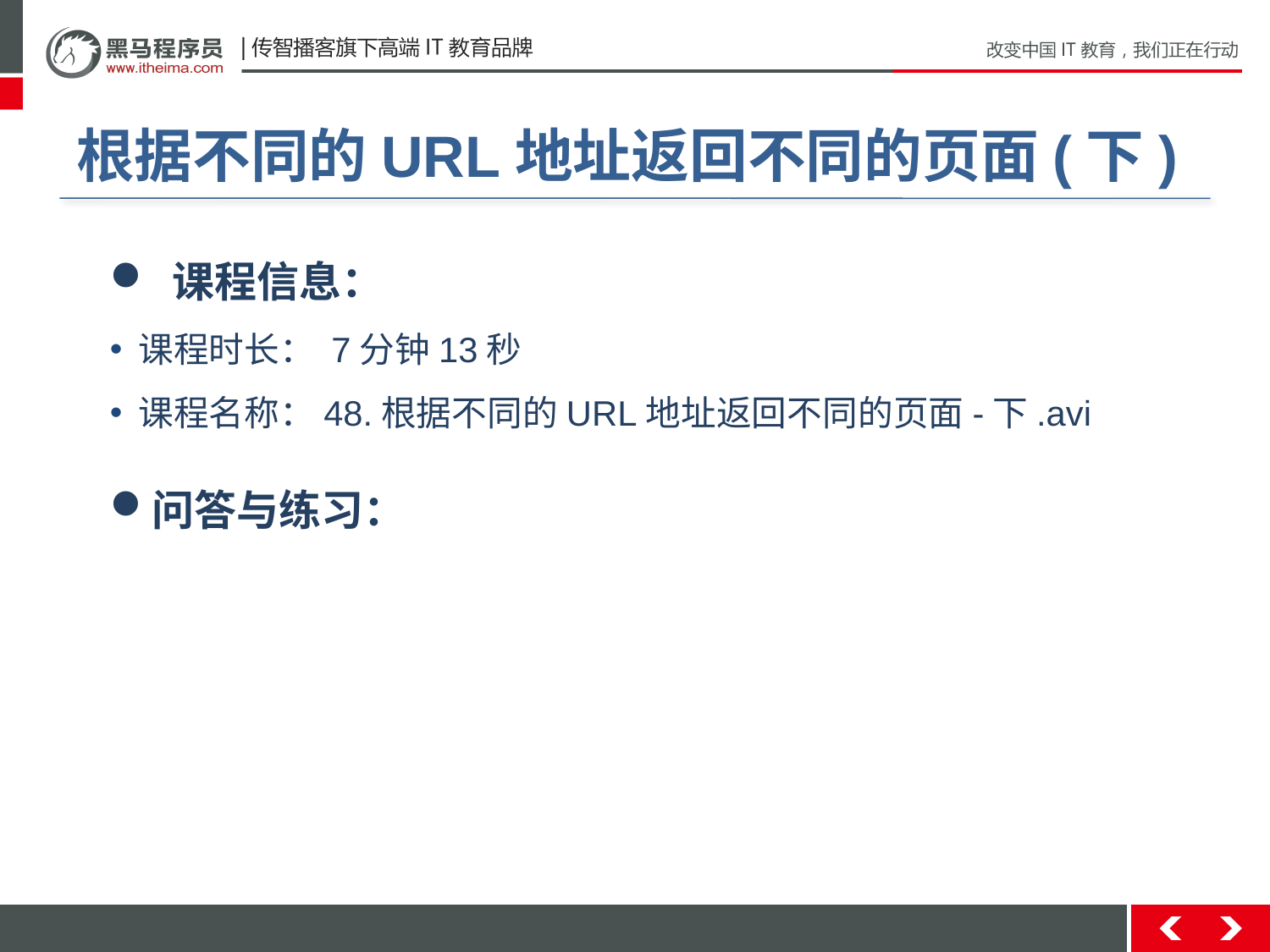

# 根据不同的URL地址返回不同的页面(下)
 课程信息：
 课程时长： 7分钟13秒
 课程名称：48.根据不同的URL地址返回不同的页面-下.avi
问答与练习：